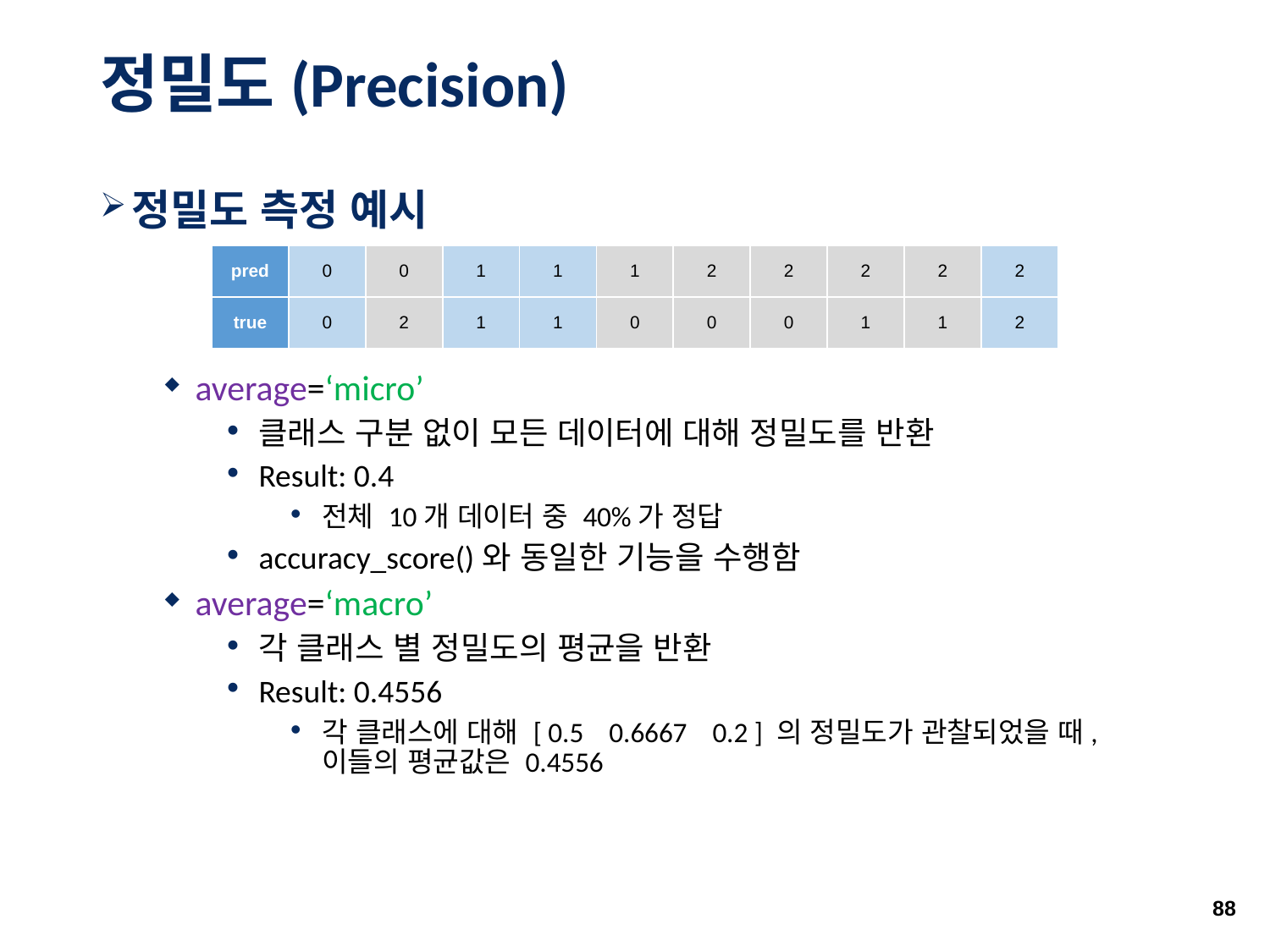

# 정밀도(Precision)
정밀도 측정 예시

average=‘micro’
클래스 구분 없이 모든 데이터에 대해 정밀도를 반환
Result: 0.4
전체 10개 데이터 중 40%가 정답
accuracy_score()와 동일한 기능을 수행함
average=‘macro’
각 클래스 별 정밀도의 평균을 반환
Result: 0.4556
각 클래스에 대해 [ 0.5    0.6667    0.2 ] 의 정밀도가 관찰되었을 때, 이들의 평균값은 0.4556
| pred | 0 | 0 | 1 | 1 | 1 | 2 | 2 | 2 | 2 | 2 |
| --- | --- | --- | --- | --- | --- | --- | --- | --- | --- | --- |
| true | 0 | 2 | 1 | 1 | 0 | 0 | 0 | 1 | 1 | 2 |
88